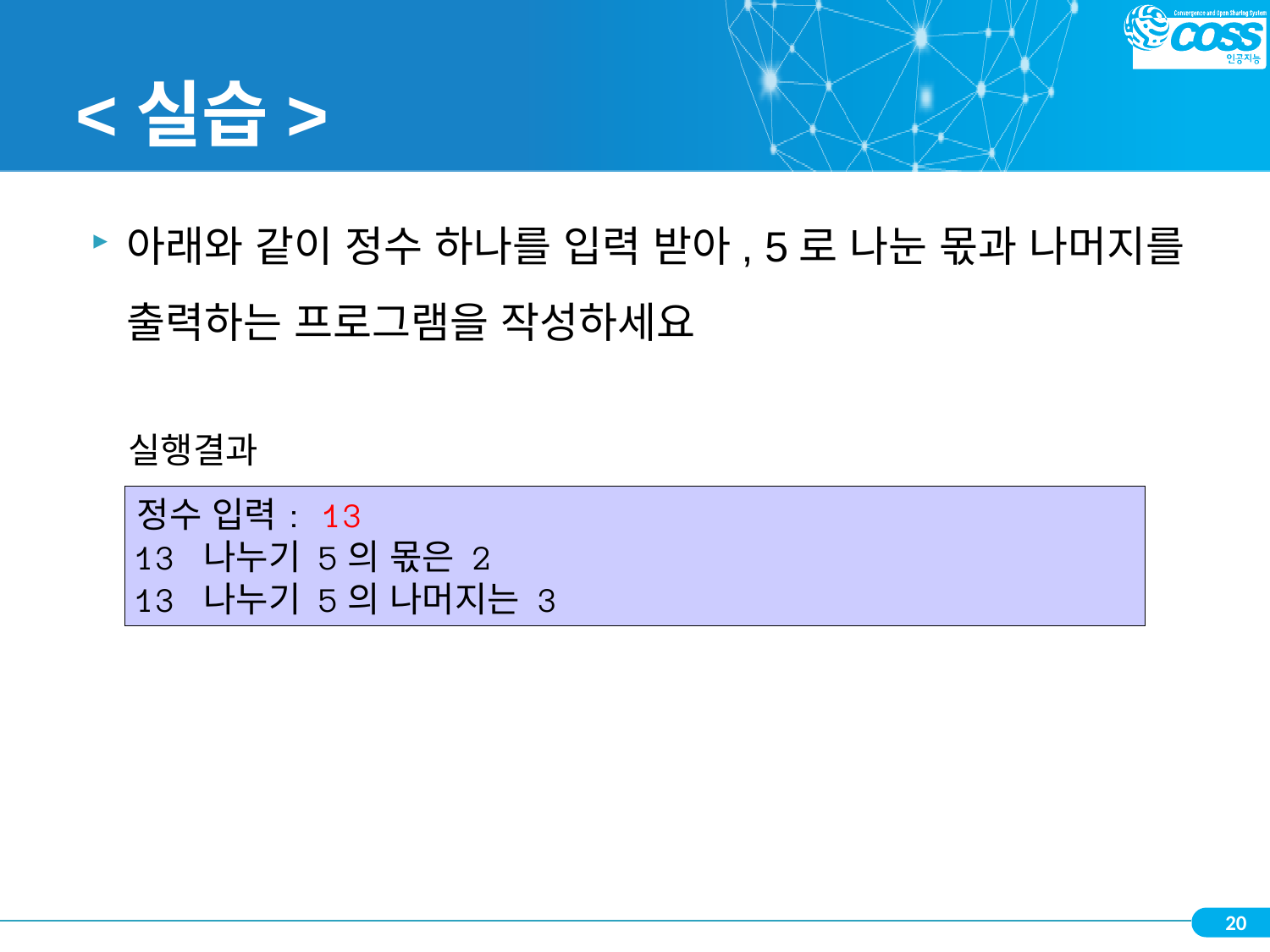

# <실습>
아래와 같이 정수 하나를 입력 받아, 5로 나눈 몫과 나머지를 출력하는 프로그램을 작성하세요
실행결과
정수 입력: 13
13 나누기 5의 몫은 2
13 나누기 5의 나머지는 3